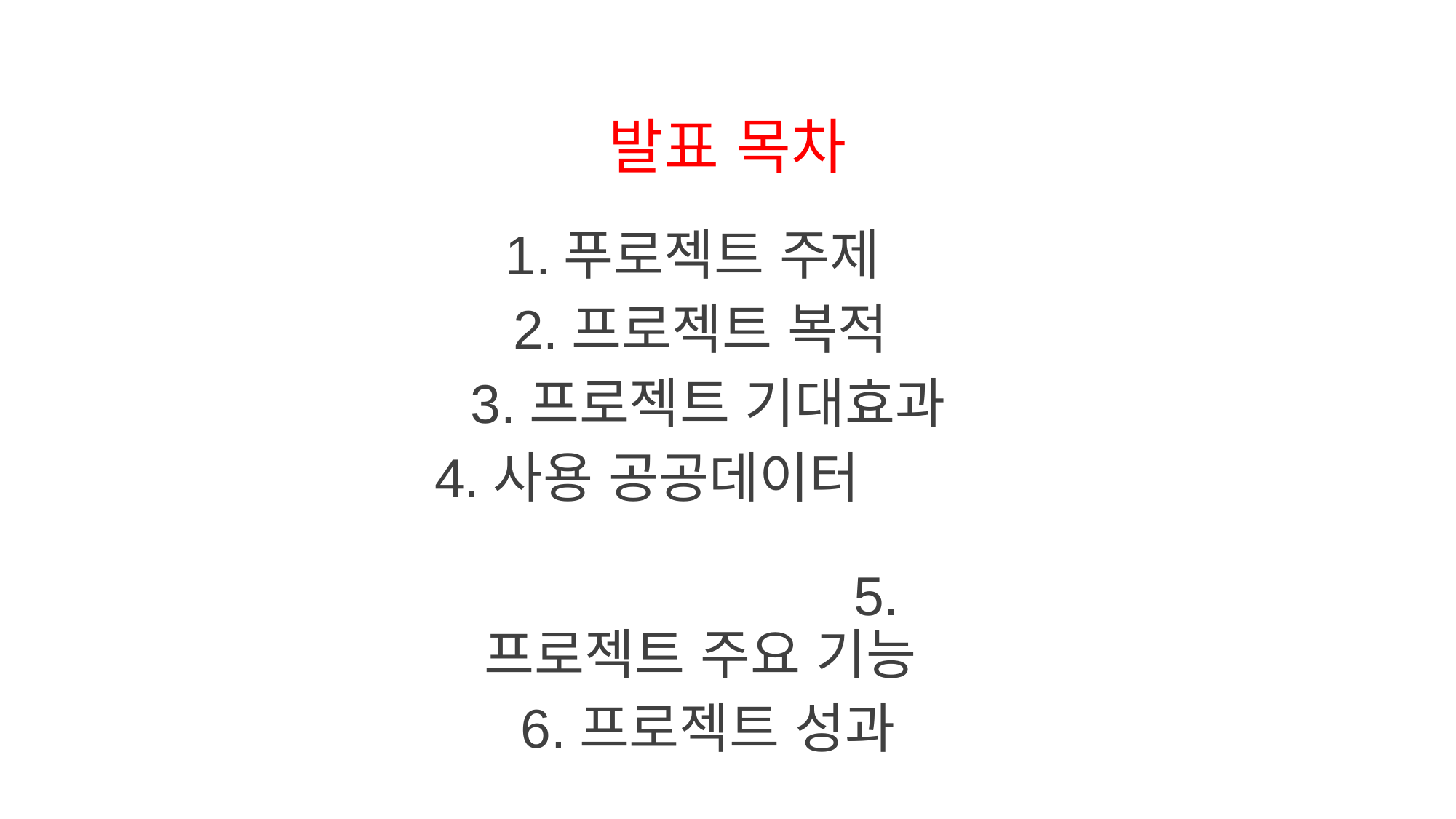

# 발표 목차
1.푸로젝트 주제
2.프로젝트 복적
3.프로젝트 기대효과
4.사용 공공데이터                                                                    5.프로젝트 주요 기능
6.프로젝트 성과